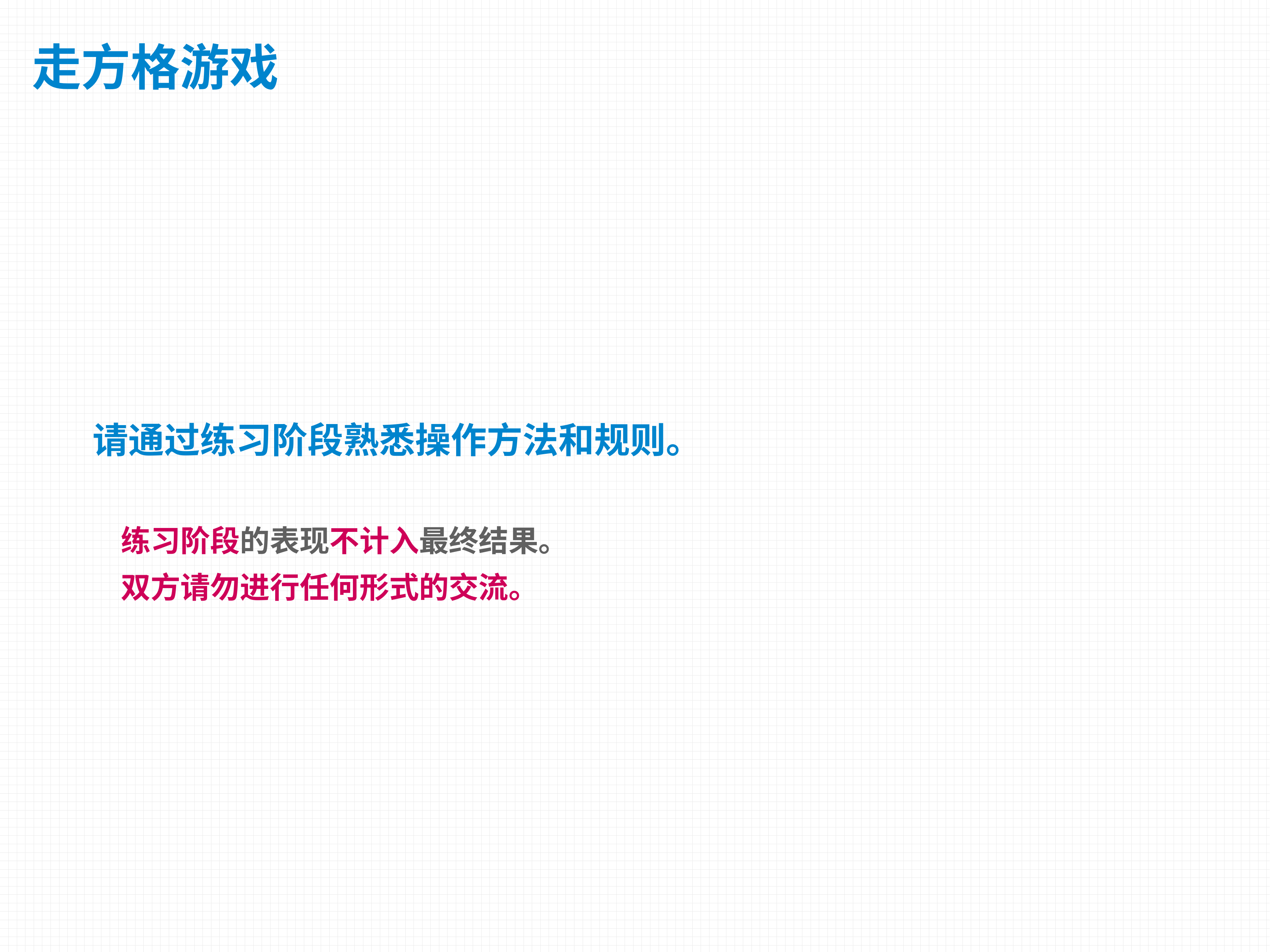

# 走方格游戏
请通过练习阶段熟悉操作方法和规则。

练习阶段的表现不计入最终结果。
双方请勿进行任何形式的交流。